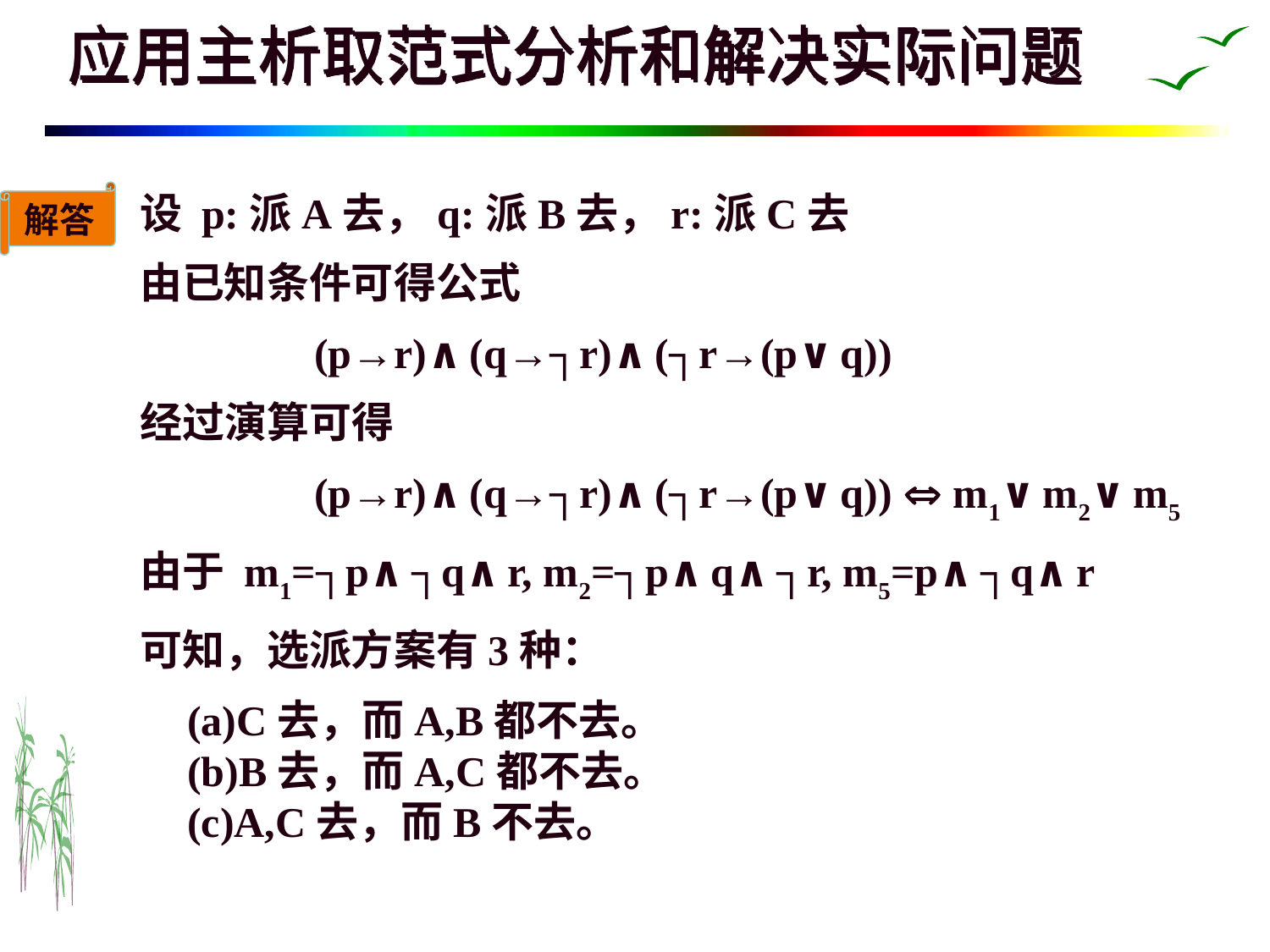

# 应用主析取范式分析和解决实际问题
设 p:派A去，q:派B去，r:派C去
由已知条件可得公式
		(p→r)∧(q→┐r)∧(┐r→(p∨q))
经过演算可得
		(p→r)∧(q→┐r)∧(┐r→(p∨q)) ⇔ m1∨m2∨m5
由于 m1=┐p∧┐q∧r, m2=┐p∧q∧┐r, m5=p∧┐q∧r
可知，选派方案有3种：
	(a)C去，而A,B都不去。
(b)B去，而A,C都不去。
(c)A,C去，而B不去。
解答